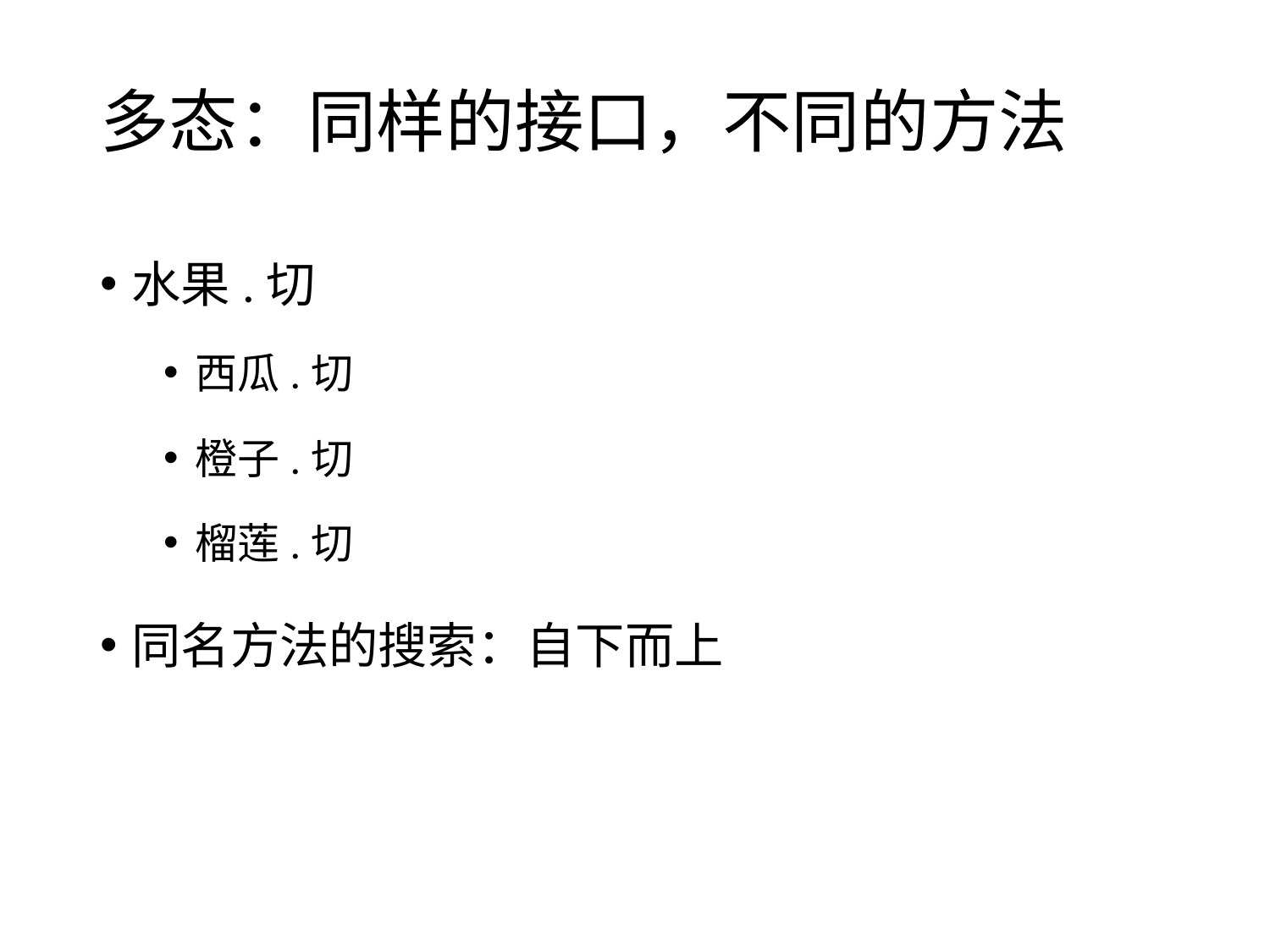

# 多态：同样的接口，不同的方法
水果.切
西瓜.切
橙子.切
榴莲.切
同名方法的搜索：自下而上